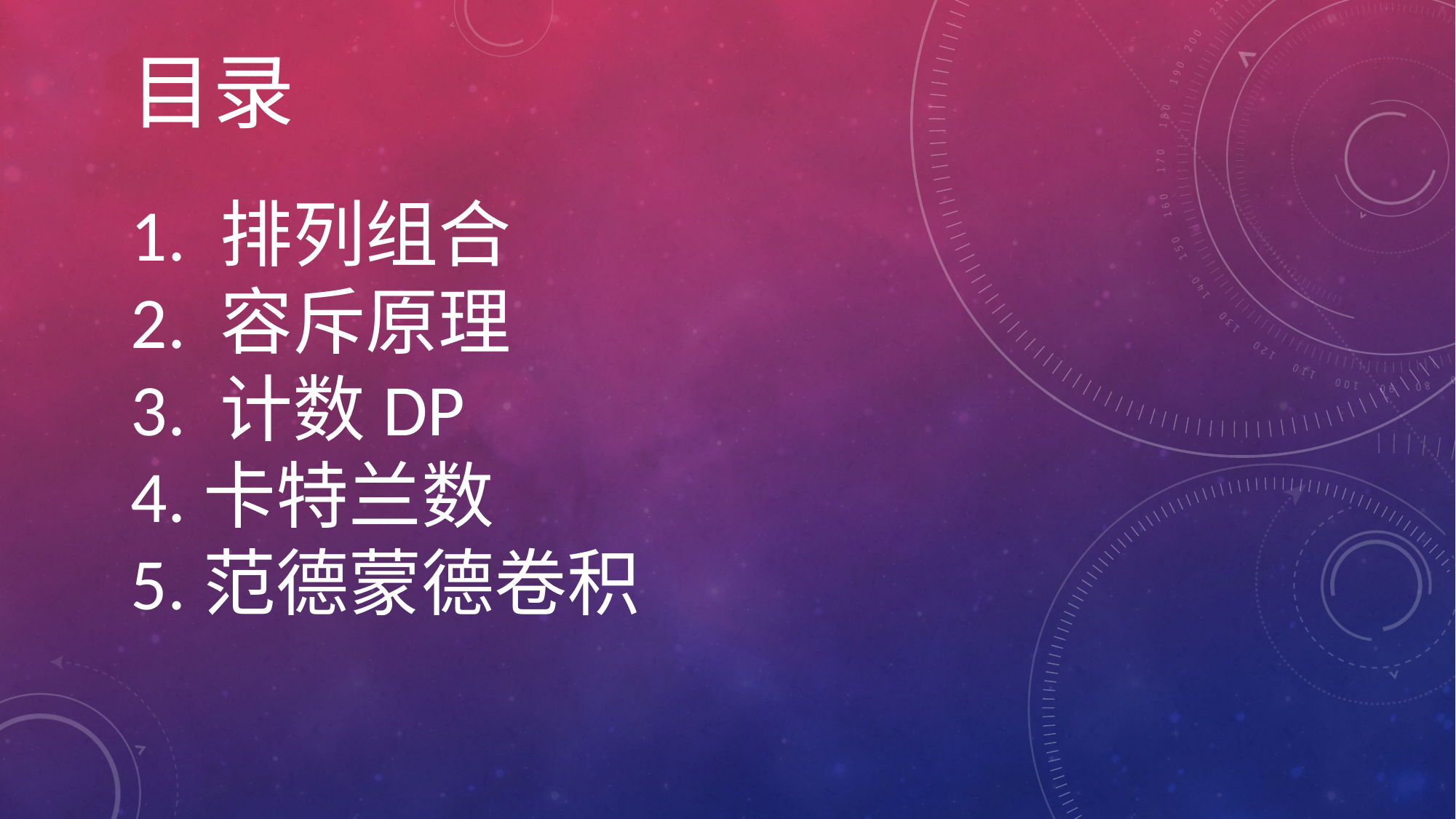

目录
1. 排列组合
2. 容斥原理
3. 计数DP
4.卡特兰数
5.范德蒙德卷积